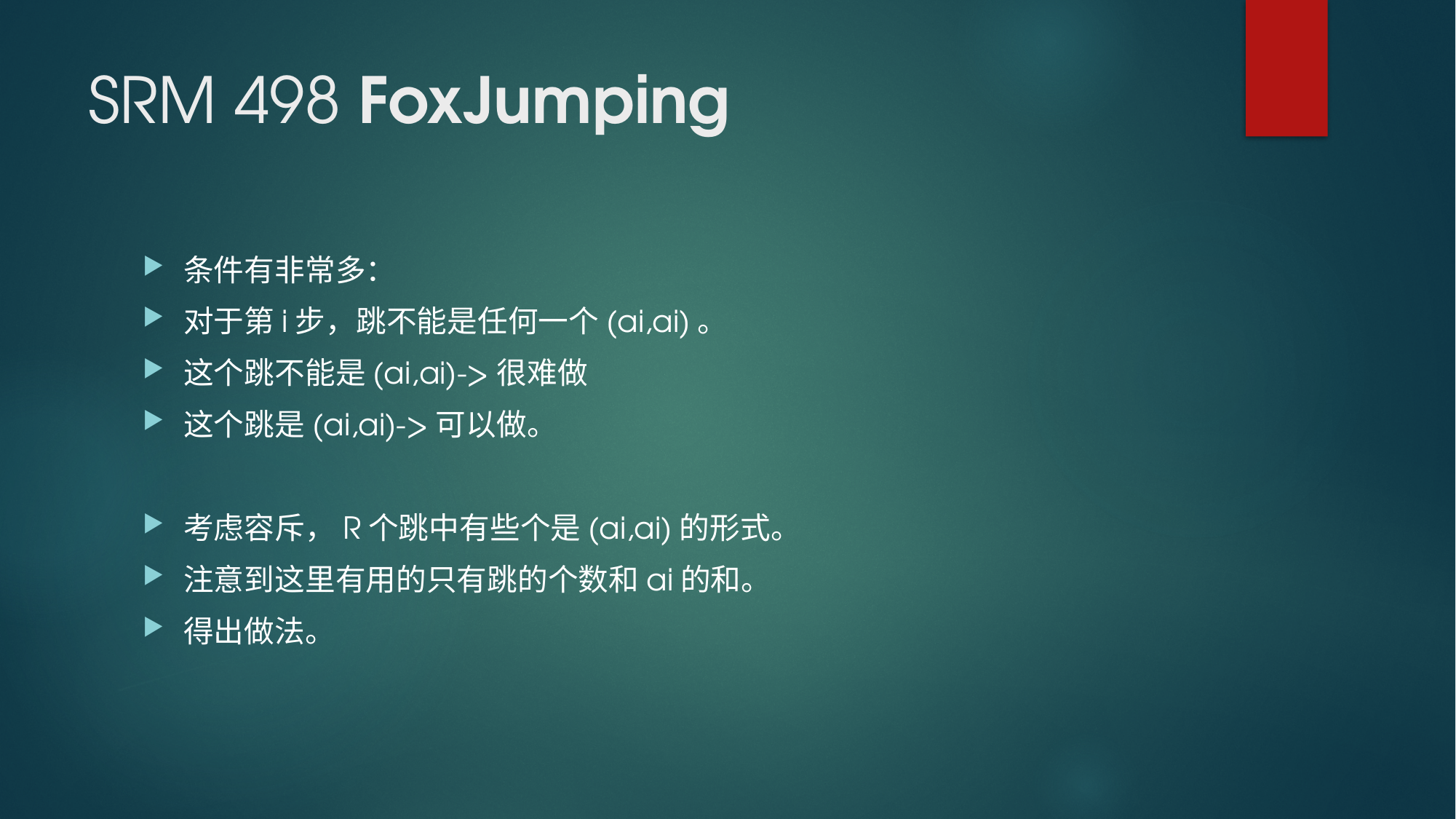

# SRM 498 FoxJumping
条件有非常多：
对于第i步，跳不能是任何一个(ai,ai)。
这个跳不能是(ai,ai)->很难做
这个跳是(ai,ai)->可以做。

考虑容斥，R个跳中有些个是(ai,ai)的形式。
注意到这里有用的只有跳的个数和ai的和。
得出做法。